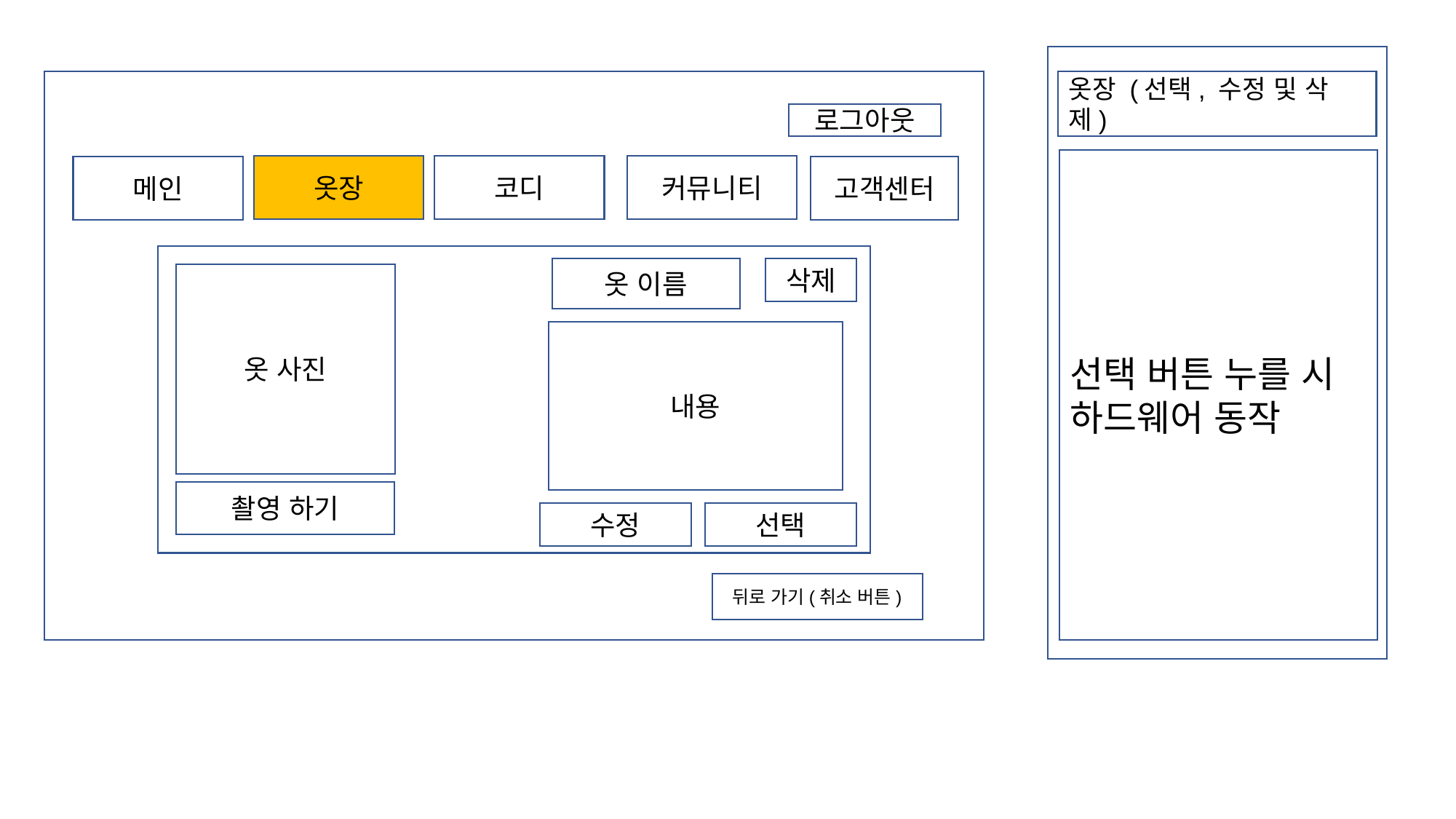

옷장 (선택, 수정 및 삭제)
로그아웃
선택 버튼 누를 시 하드웨어 동작
옷장
코디
커뮤니티
메인
고객센터

삭제
옷 이름
옷 사진
내용
촬영 하기
선택
수정
뒤로 가기(취소 버튼)